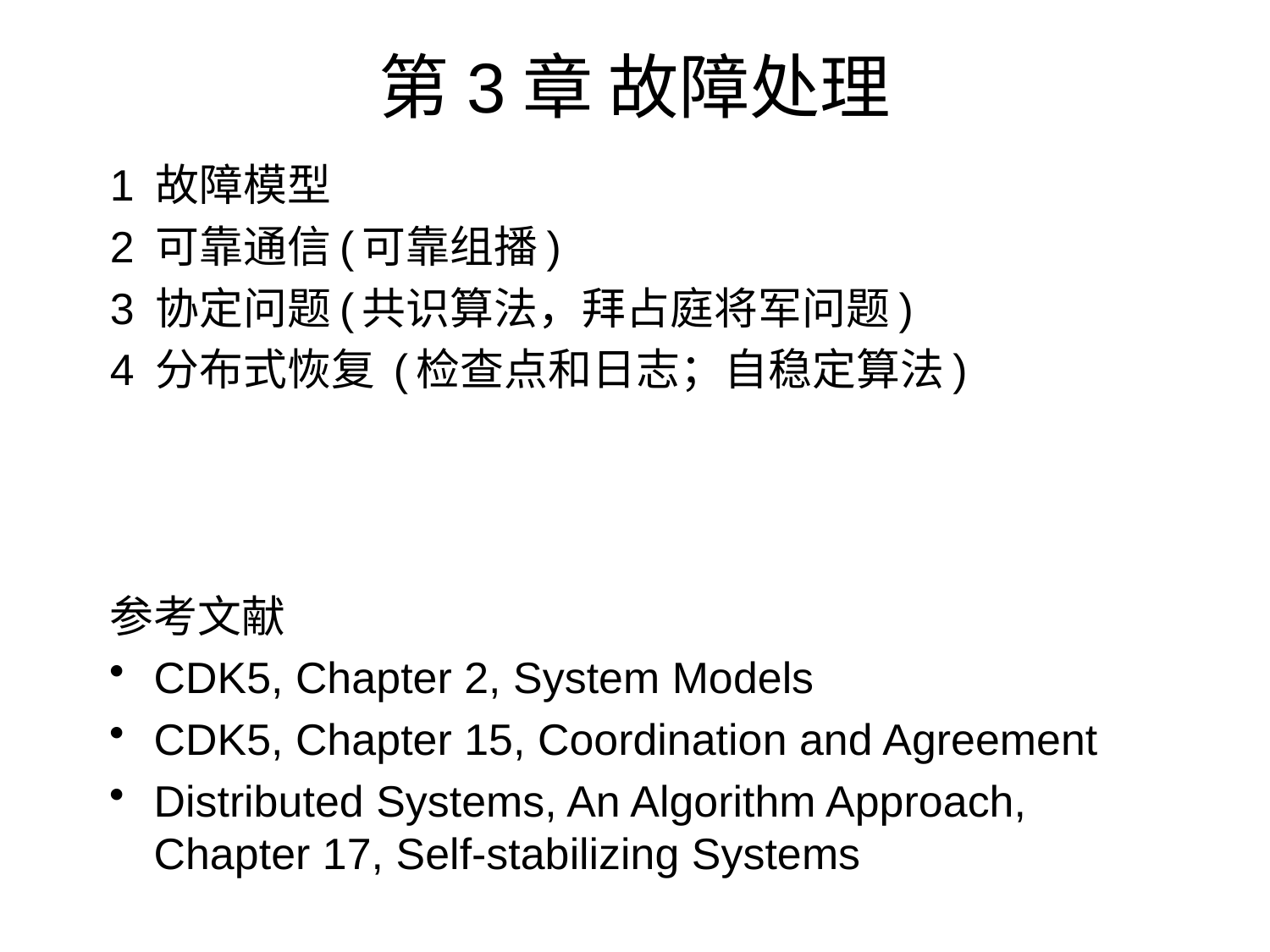

# 第3章 故障处理
1 故障模型
2 可靠通信(可靠组播)
3 协定问题(共识算法，拜占庭将军问题)
4 分布式恢复 (检查点和日志；自稳定算法)

参考文献
CDK5, Chapter 2, System Models
CDK5, Chapter 15, Coordination and Agreement
Distributed Systems, An Algorithm Approach, Chapter 17, Self-stabilizing Systems